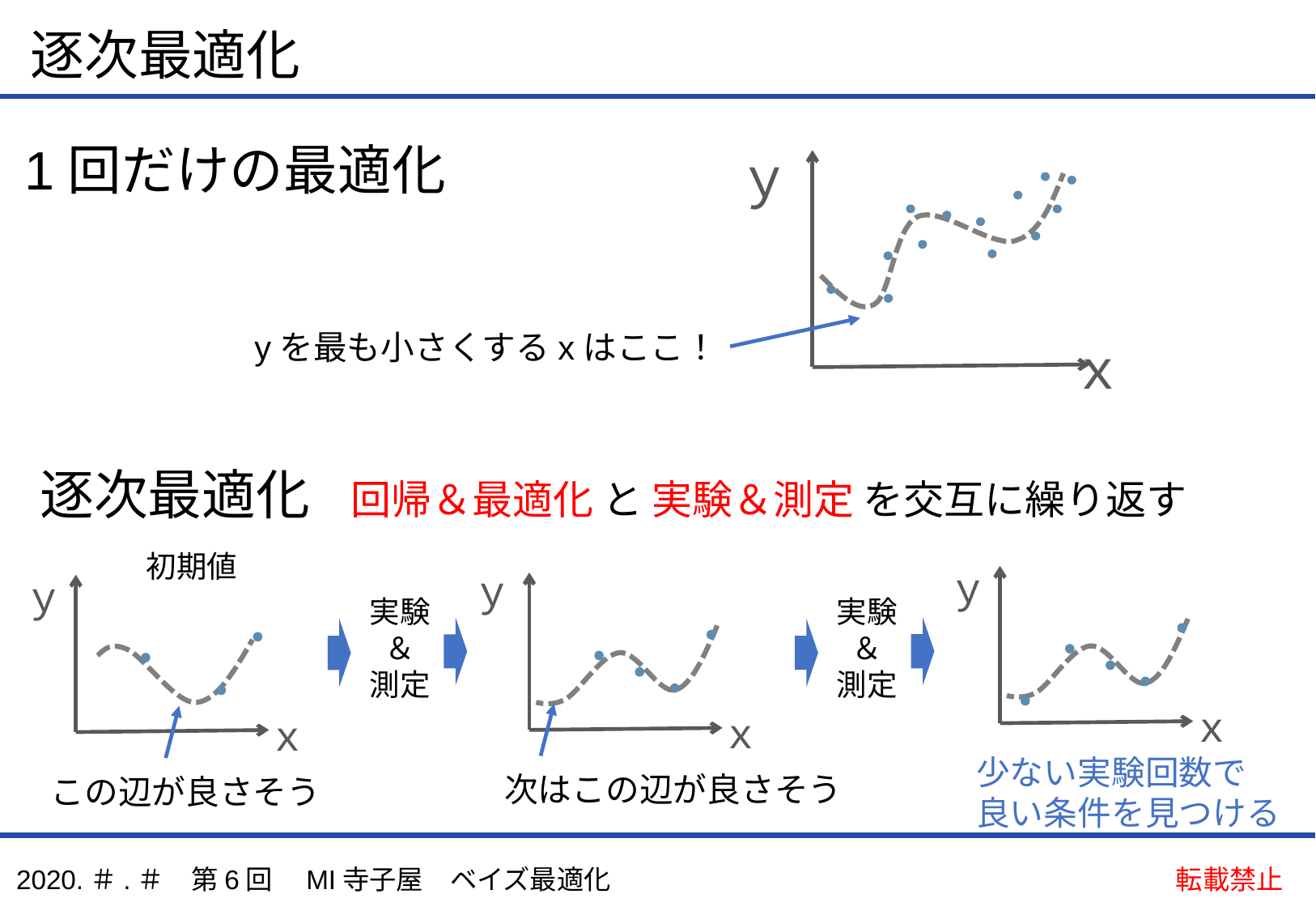

逐次最適化
1回だけの最適化
ｙ

yを最も小さくするxはここ！
ｘ
逐次最適化　回帰＆最適化 と 実験＆測定 を交互に繰り返す
初期値
ｙ
ｙ
ｙ
実験
＆
測定

実験
＆
測定

ｘ

ｘ
ｘ
少ない実験回数で
良い条件を見つける
次はこの辺が良さそう
この辺が良さそう